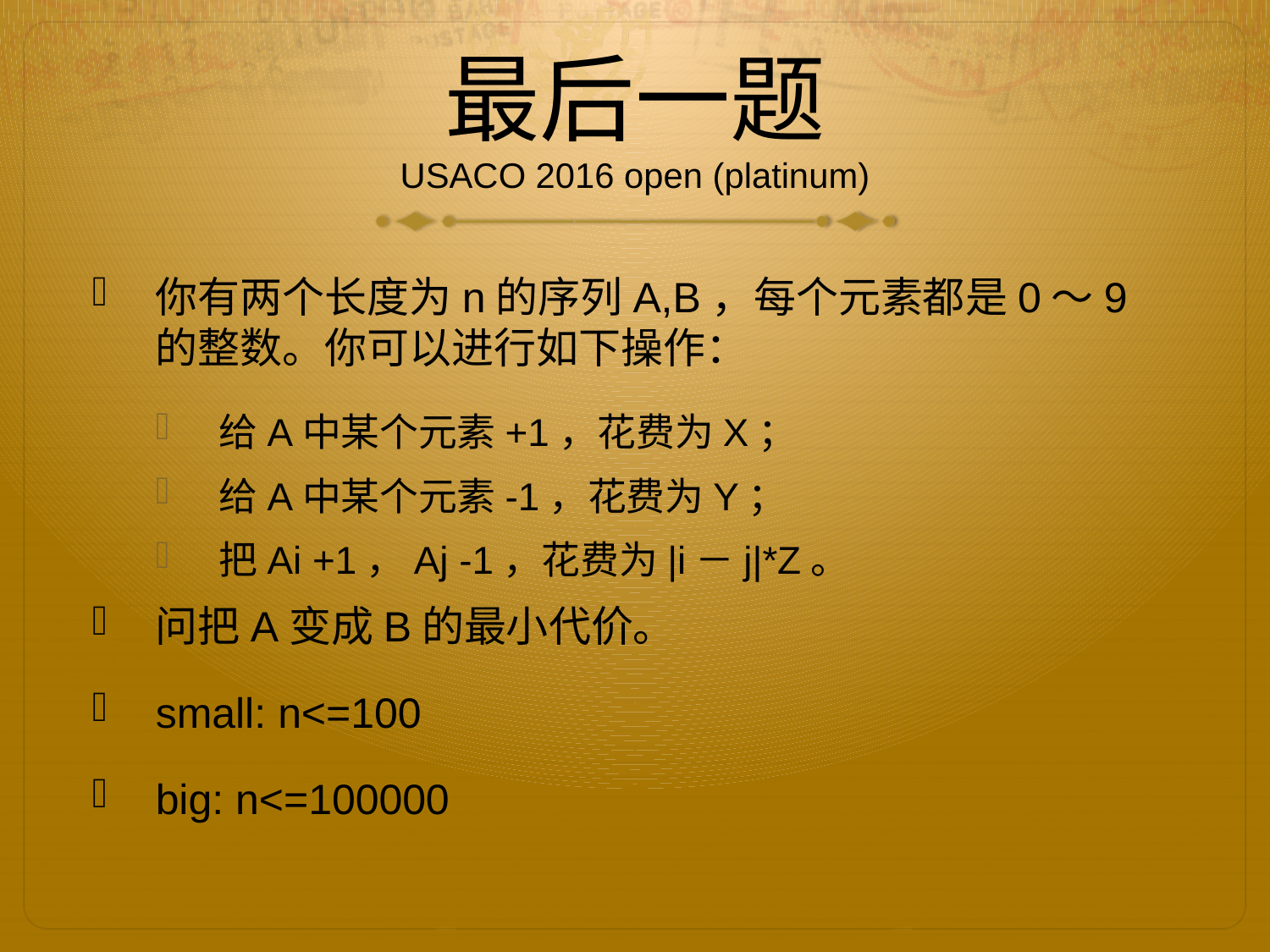

# 最后一题 USACO 2016 open (platinum)
你有两个长度为n的序列A,B，每个元素都是0～9的整数。你可以进行如下操作：
给A中某个元素+1，花费为X；
给A中某个元素-1，花费为Y；
把Ai +1，Aj -1，花费为|i－j|*Z。
问把A变成B的最小代价。
small: n<=100
big: n<=100000